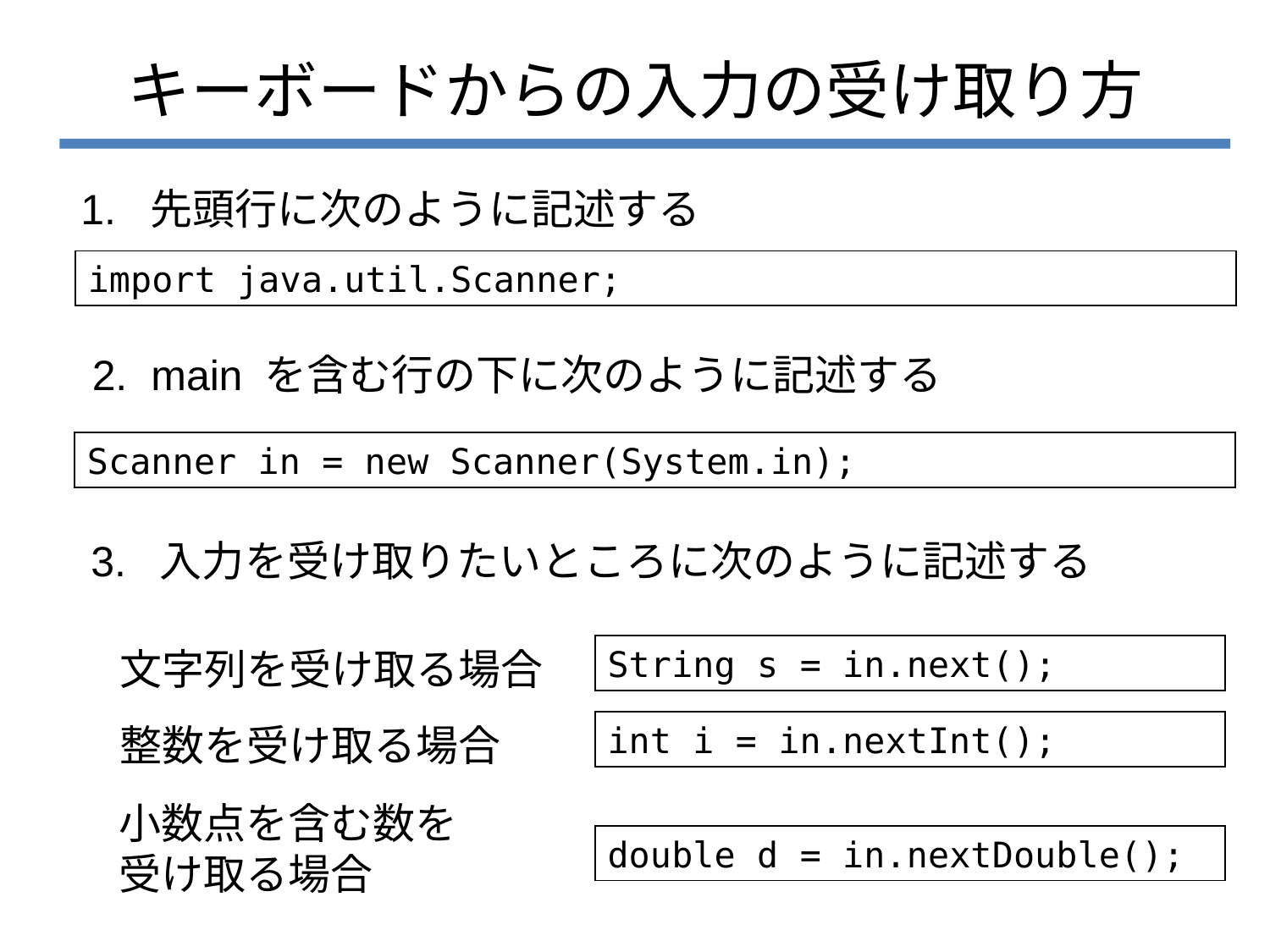

# キーボードからの入力の受け取り方
1.  先頭行に次のように記述する
import java.util.Scanner;
2.  main を含む行の下に次のように記述する
Scanner in = new Scanner(System.in);
3.  入力を受け取りたいところに次のように記述する
String s = in.next();
文字列を受け取る場合
int i = in.nextInt();
整数を受け取る場合
小数点を含む数を
受け取る場合
double d = in.nextDouble();